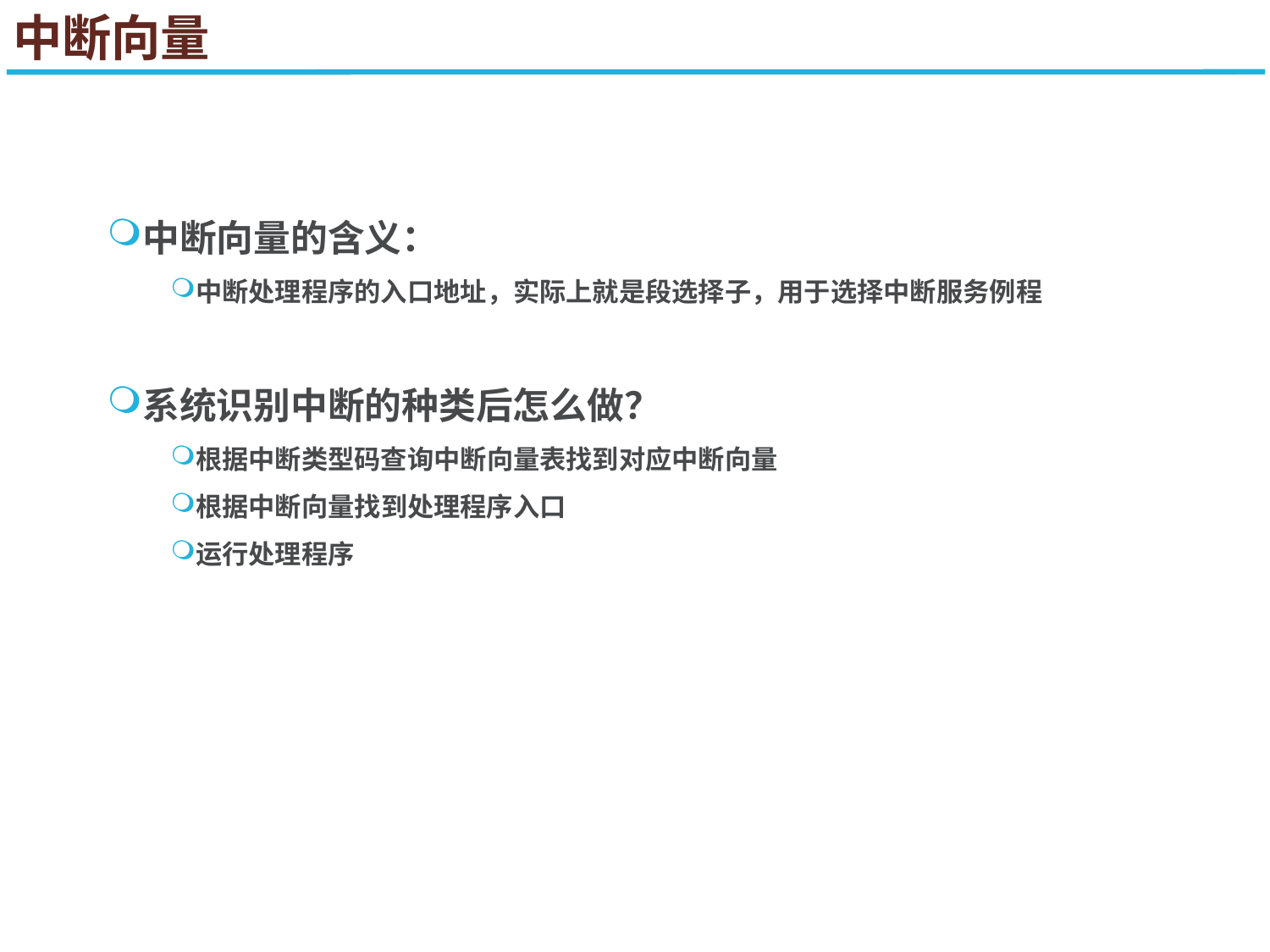

中断向量
中断向量的含义：
中断处理程序的入口地址，实际上就是段选择子，用于选择中断服务例程

系统识别中断的种类后怎么做？
根据中断类型码查询中断向量表找到对应中断向量
根据中断向量找到处理程序入口
运行处理程序